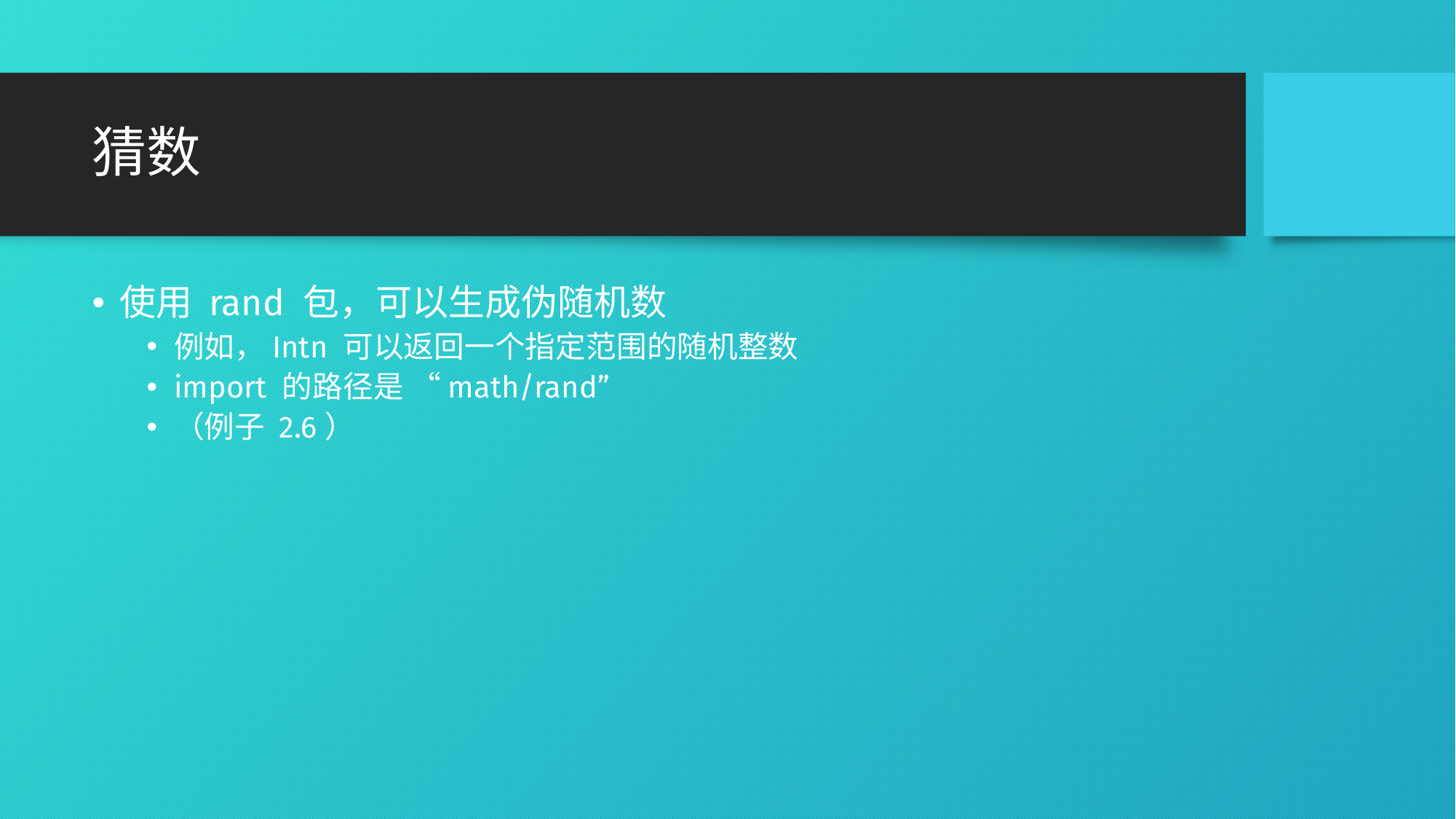

# 猜数
使用 rand 包，可以生成伪随机数
例如，Intn 可以返回一个指定范围的随机整数
import 的路径是 “math/rand”
（例子 2.6）